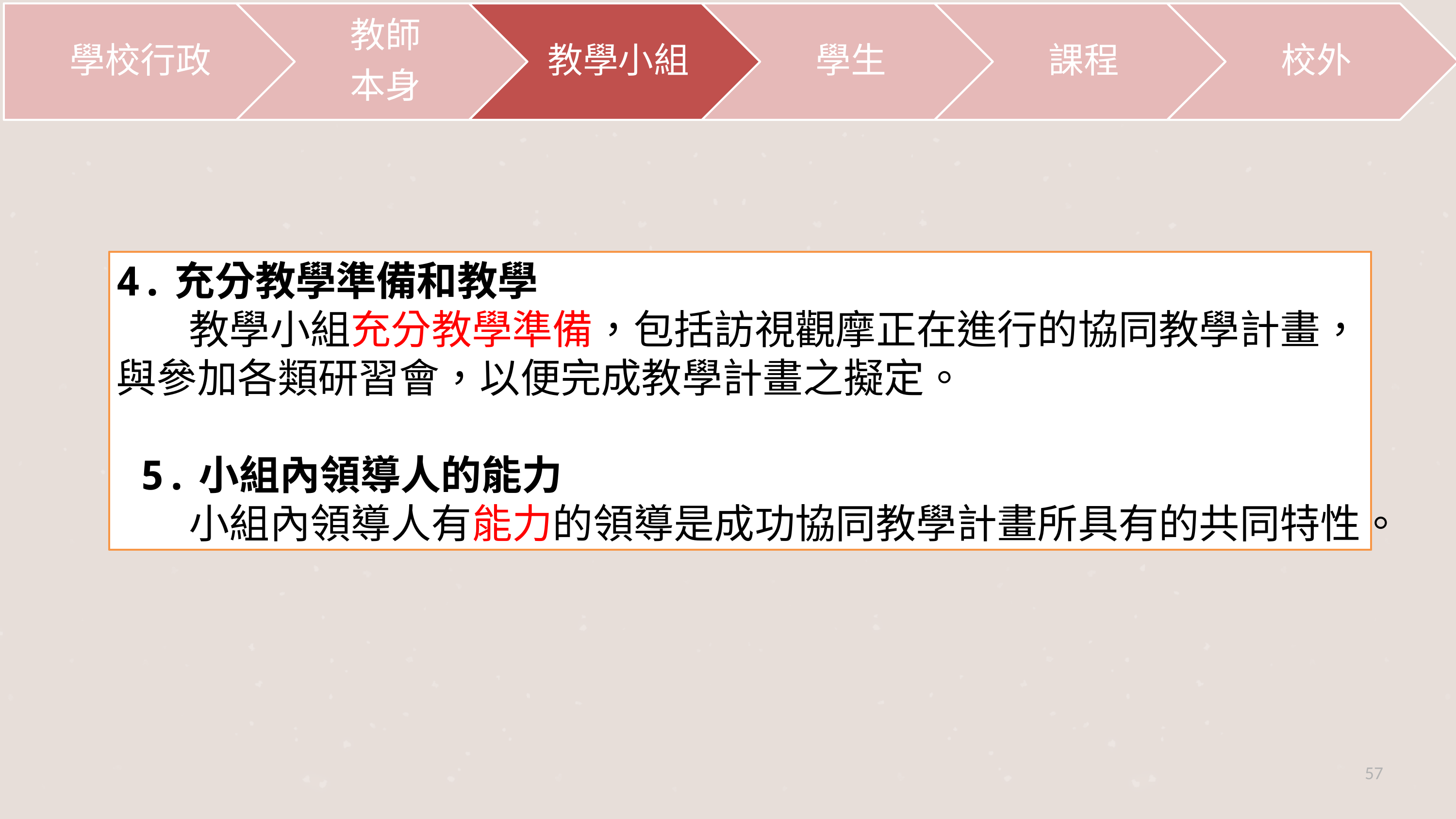

學校行政
教師
本身
教學小組
學生
課程
校外
4.充分教學準備和教學
	教學小組充分教學準備，包括訪視觀摩正在進行的協同教學計畫，與參加各類研習會，以便完成教學計畫之擬定。

5.小組內領導人的能力
	小組內領導人有能力的領導是成功協同教學計畫所具有的共同特性。
57